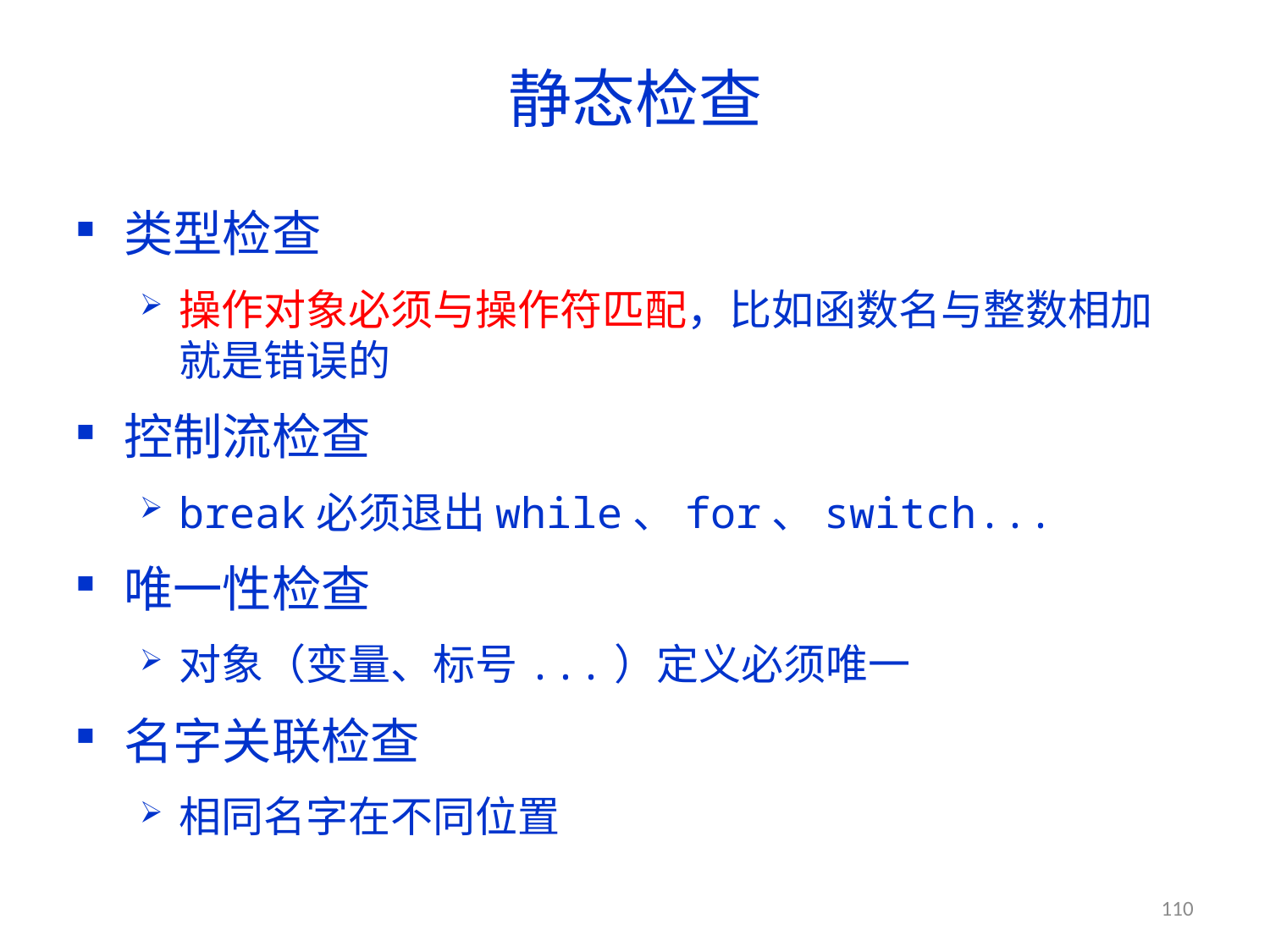

# 静态检查
类型检查
操作对象必须与操作符匹配，比如函数名与整数相加就是错误的
控制流检查
break必须退出while、for、switch...
唯一性检查
对象（变量、标号...）定义必须唯一
名字关联检查
相同名字在不同位置
110